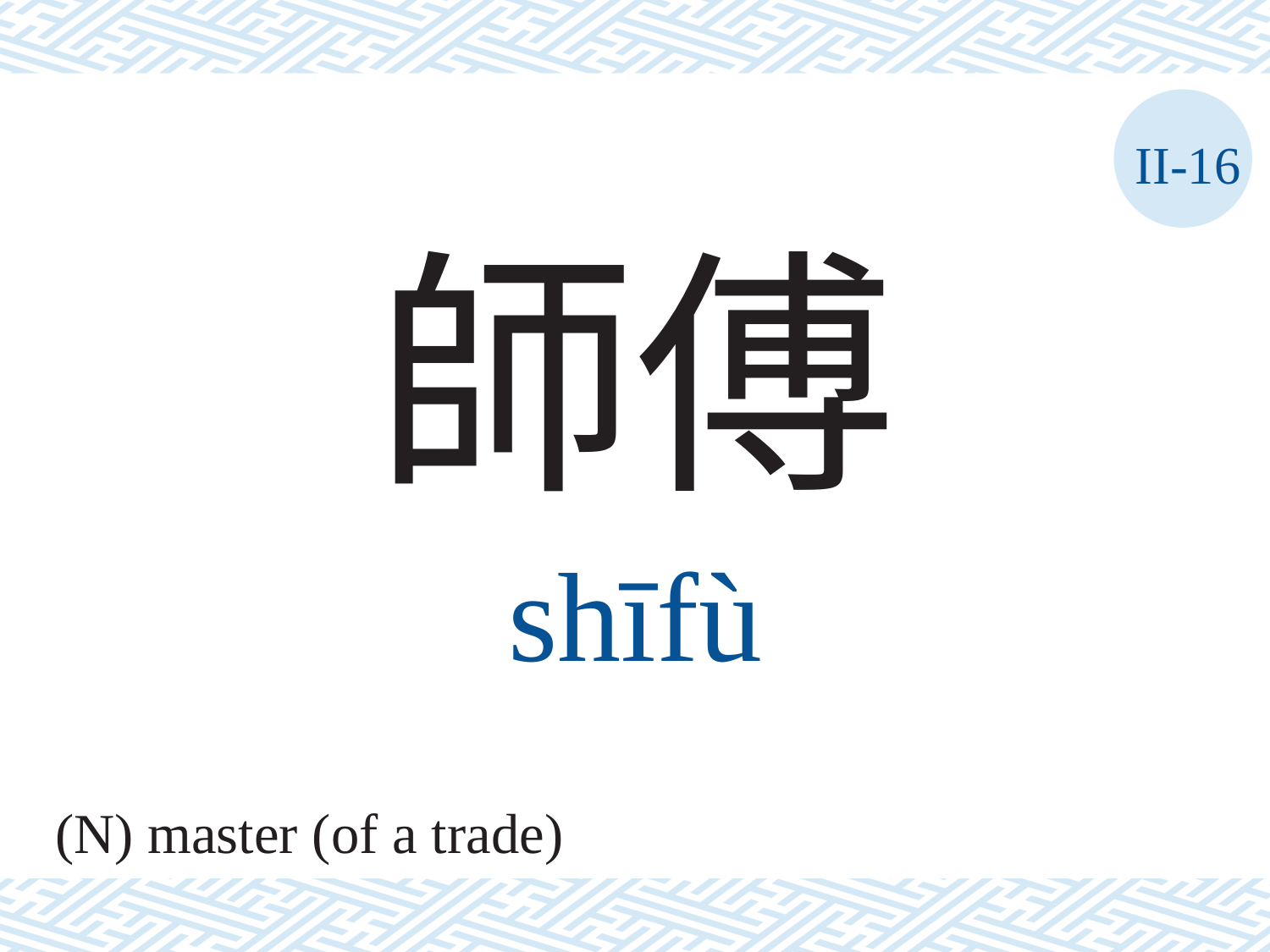

II-16
師傅
shīfù
(N) master (of a trade)